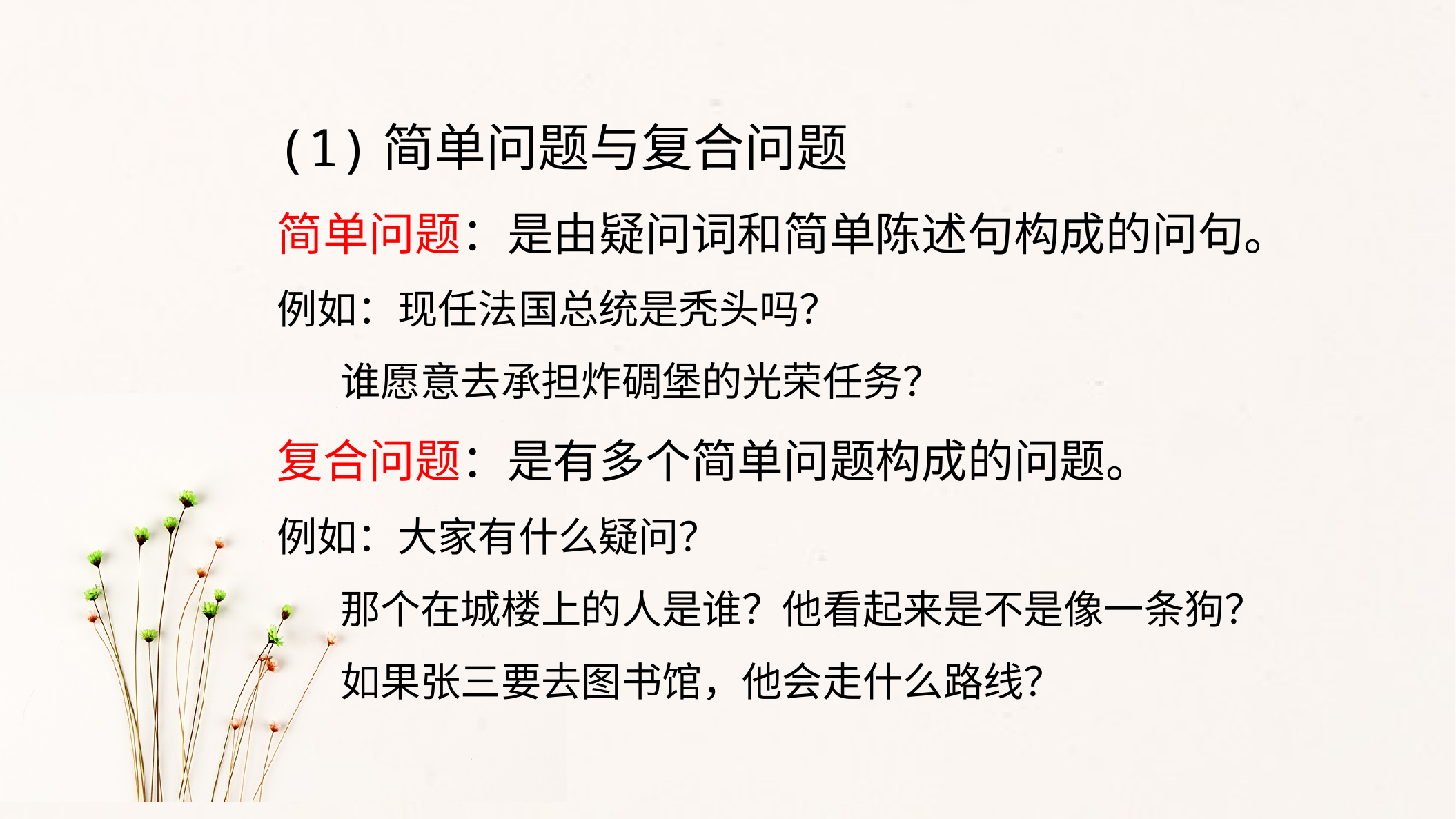

(1)简单问题与复合问题
简单问题：是由疑问词和简单陈述句构成的问句。
例如：现任法国总统是秃头吗？
      谁愿意去承担炸碉堡的光荣任务？
复合问题：是有多个简单问题构成的问题。
例如：大家有什么疑问？
      那个在城楼上的人是谁？他看起来是不是像一条狗？
      如果张三要去图书馆，他会走什么路线？